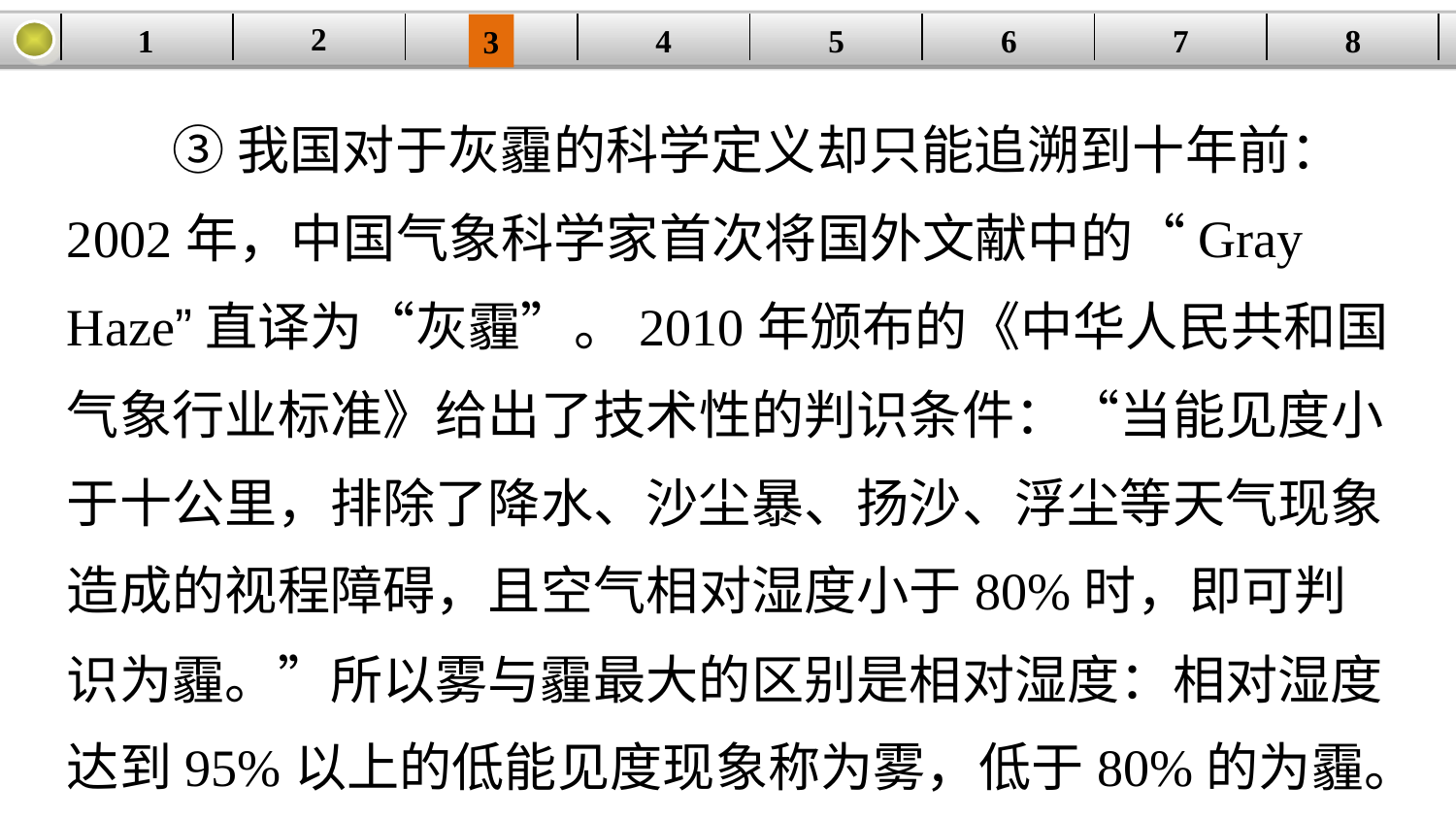

2
1
8
7
6
|  |  |  |  |  |  |  |  |
| --- | --- | --- | --- | --- | --- | --- | --- |
5
4
3

③我国对于灰霾的科学定义却只能追溯到十年前：2002年，中国气象科学家首次将国外文献中的“Gray Haze”直译为“灰霾”。2010年颁布的《中华人民共和国气象行业标准》给出了技术性的判识条件：“当能见度小于十公里，排除了降水、沙尘暴、扬沙、浮尘等天气现象造成的视程障碍，且空气相对湿度小于80%时，即可判识为霾。”所以雾与霾最大的区别是相对湿度：相对湿度达到95%以上的低能见度现象称为雾，低于80%的为霾。